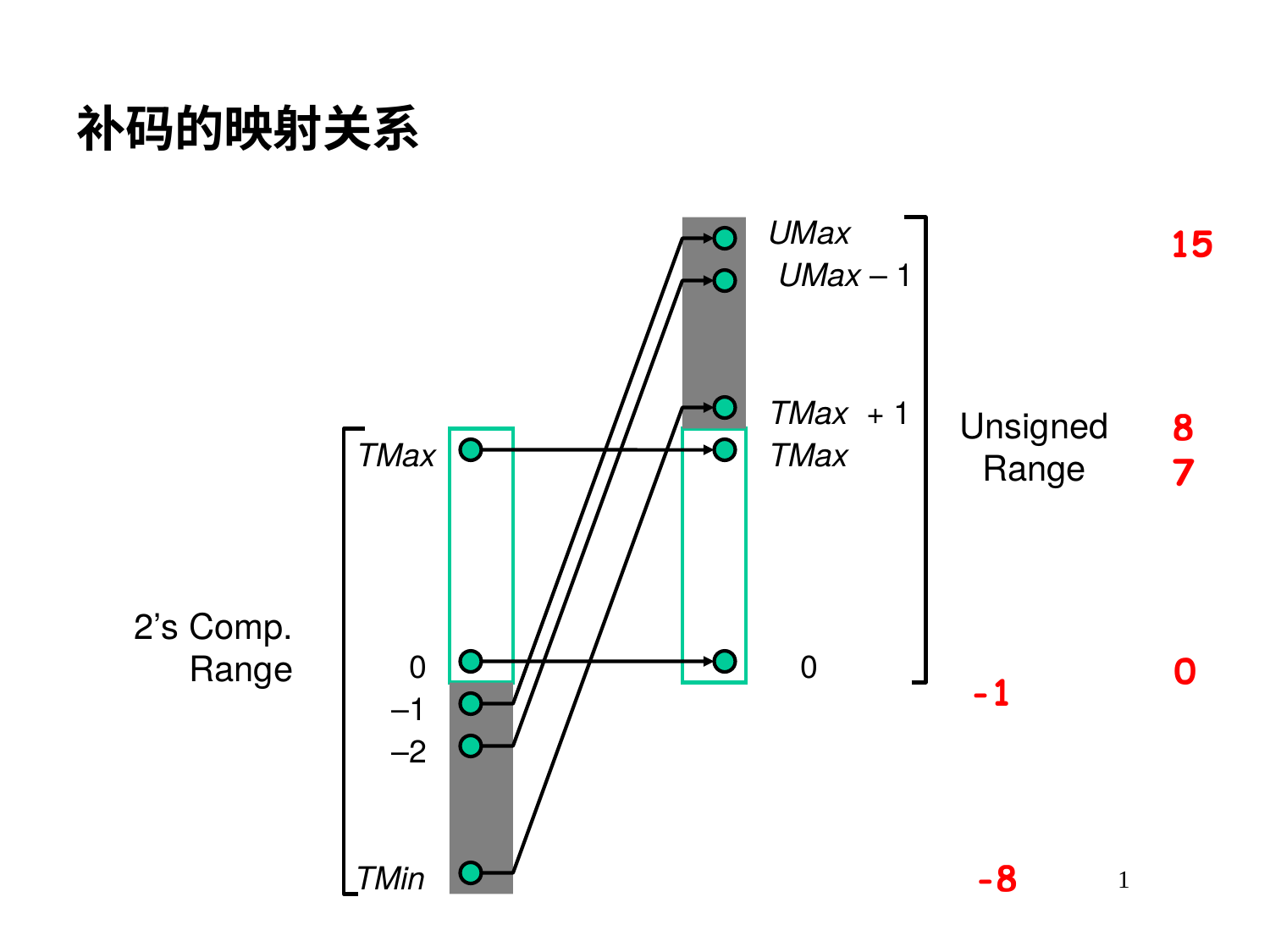

# 补码的映射关系
UMax

UMax – 1

TMax  + 1

TMax
TMax

0
0

–1

–2

TMin

Unsigned
Range

2’s Comp.
Range

15
8
7
0
-1
-8
1